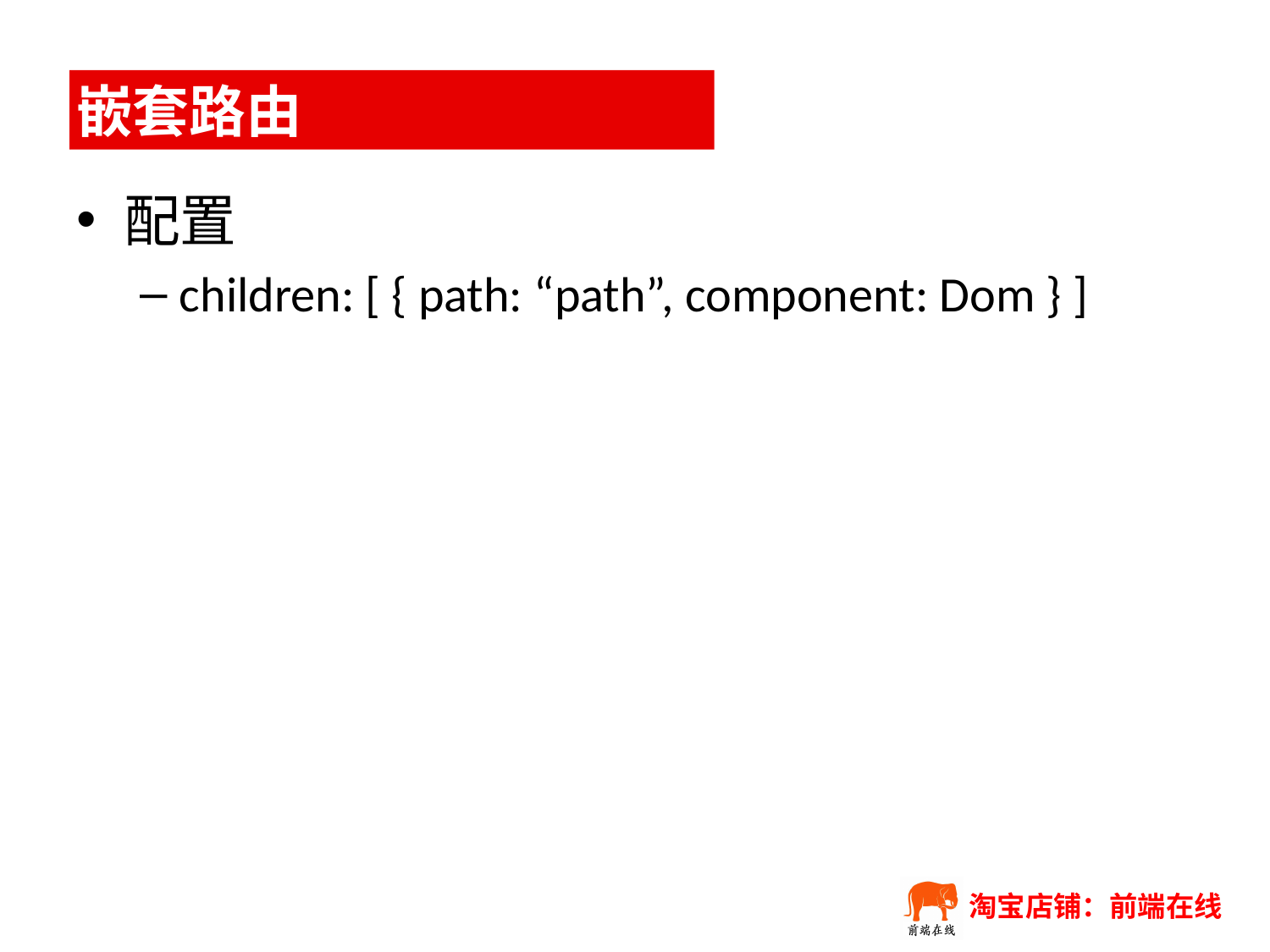

# 嵌套路由
配置
children: [ { path: “path”, component: Dom } ]